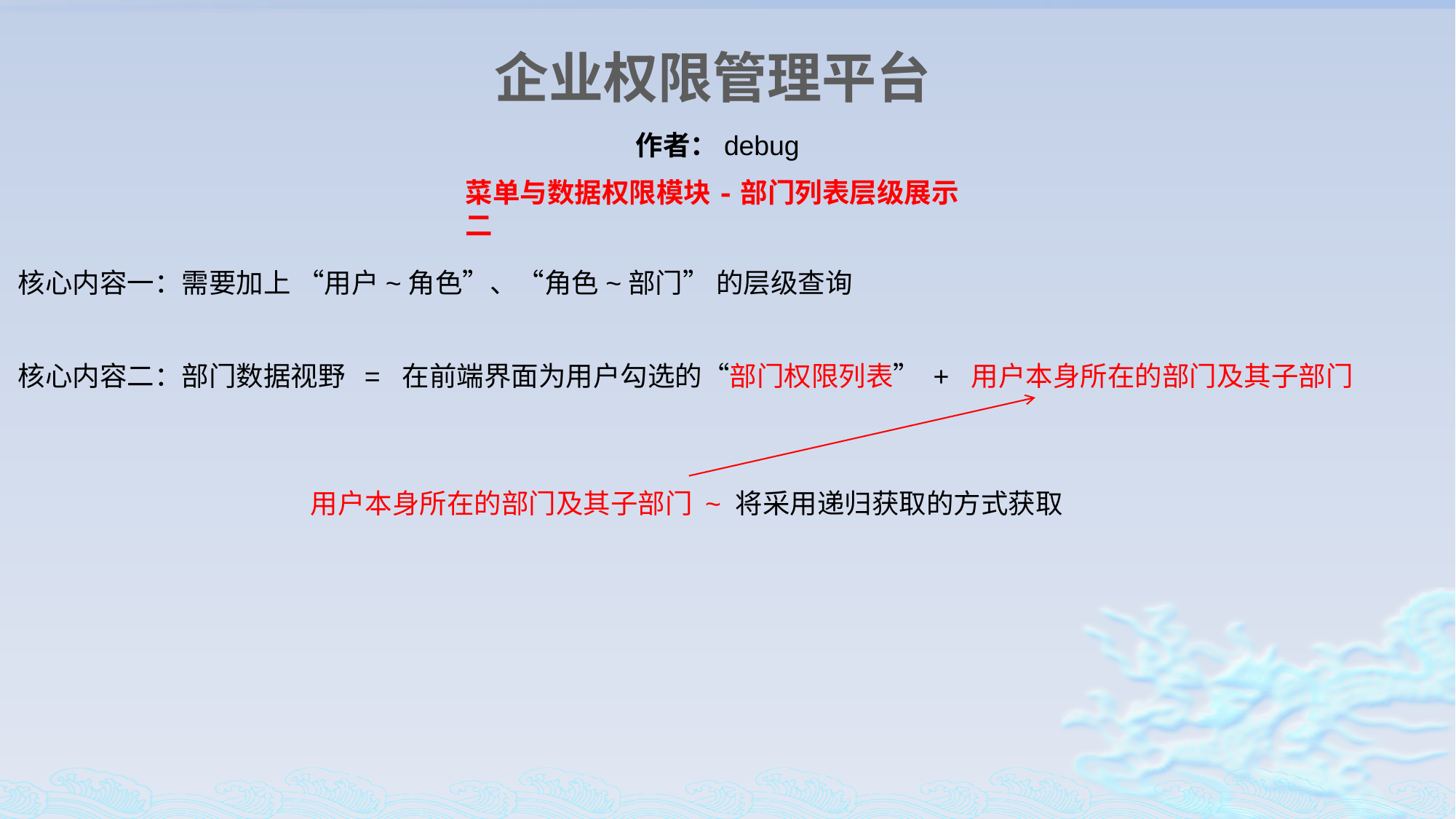

企业权限管理平台
作者：debug
菜单与数据权限模块-部门列表层级展示二
核心内容一：需要加上 “用户~角色”、“角色~部门” 的层级查询
核心内容二：部门数据视野  =  在前端界面为用户勾选的“部门权限列表” +  用户本身所在的部门及其子部门
用户本身所在的部门及其子部门 ~ 将采用递归获取的方式获取